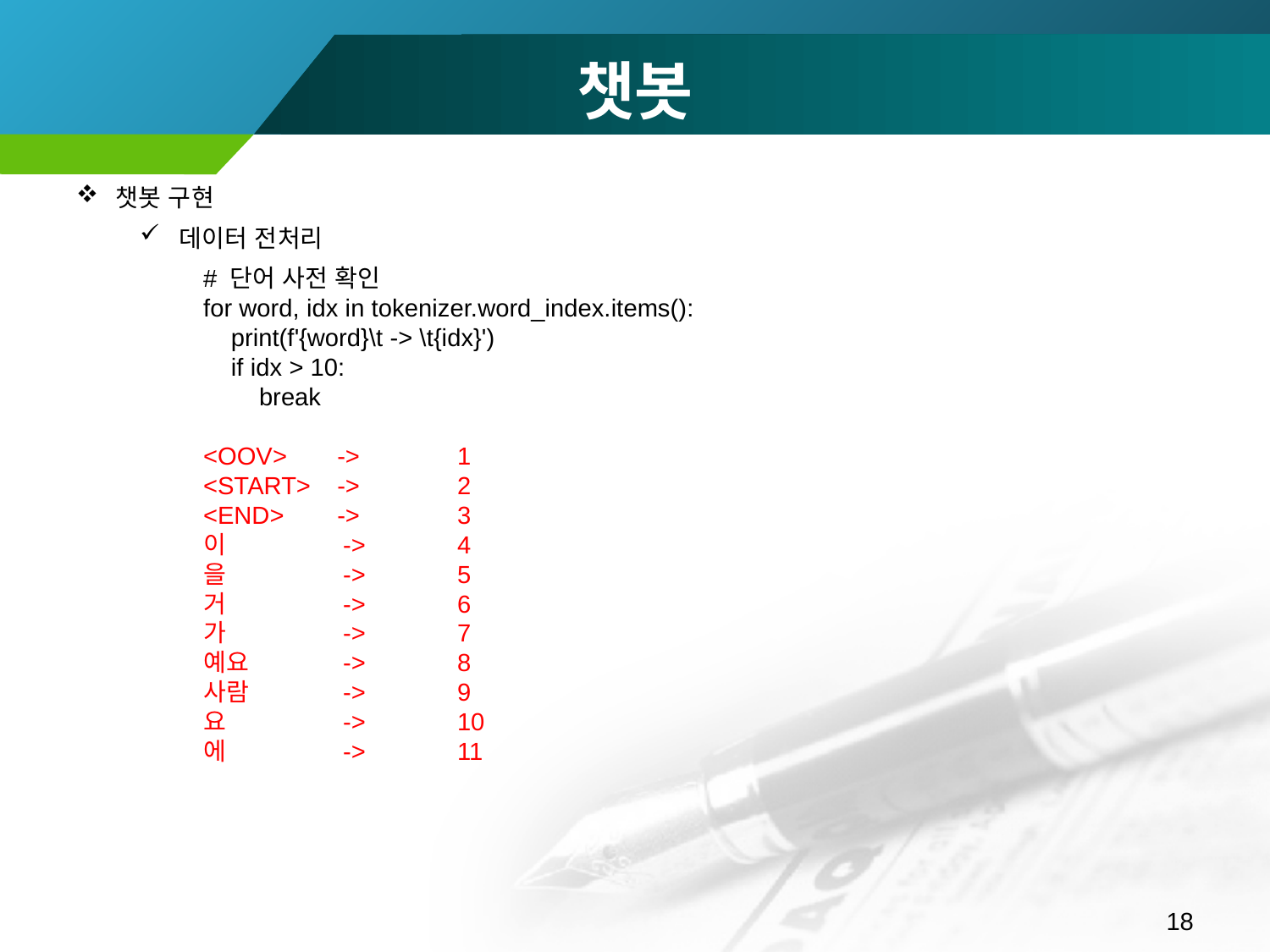

챗봇
챗봇 구현
데이터 전처리
# 단어 사전 확인
for word, idx in tokenizer.word_index.items():
    print(f'{word}\t -> \t{idx}')
    if idx > 10:
        break

<OOV>	 -> 	1
<START>	 -> 	2
<END>	 -> 	3
이	 -> 	4
을	 -> 	5
거	 -> 	6
가	 -> 	7
예요	 -> 	8
사람	 -> 	9
요	 -> 	10
에	 -> 	11
18